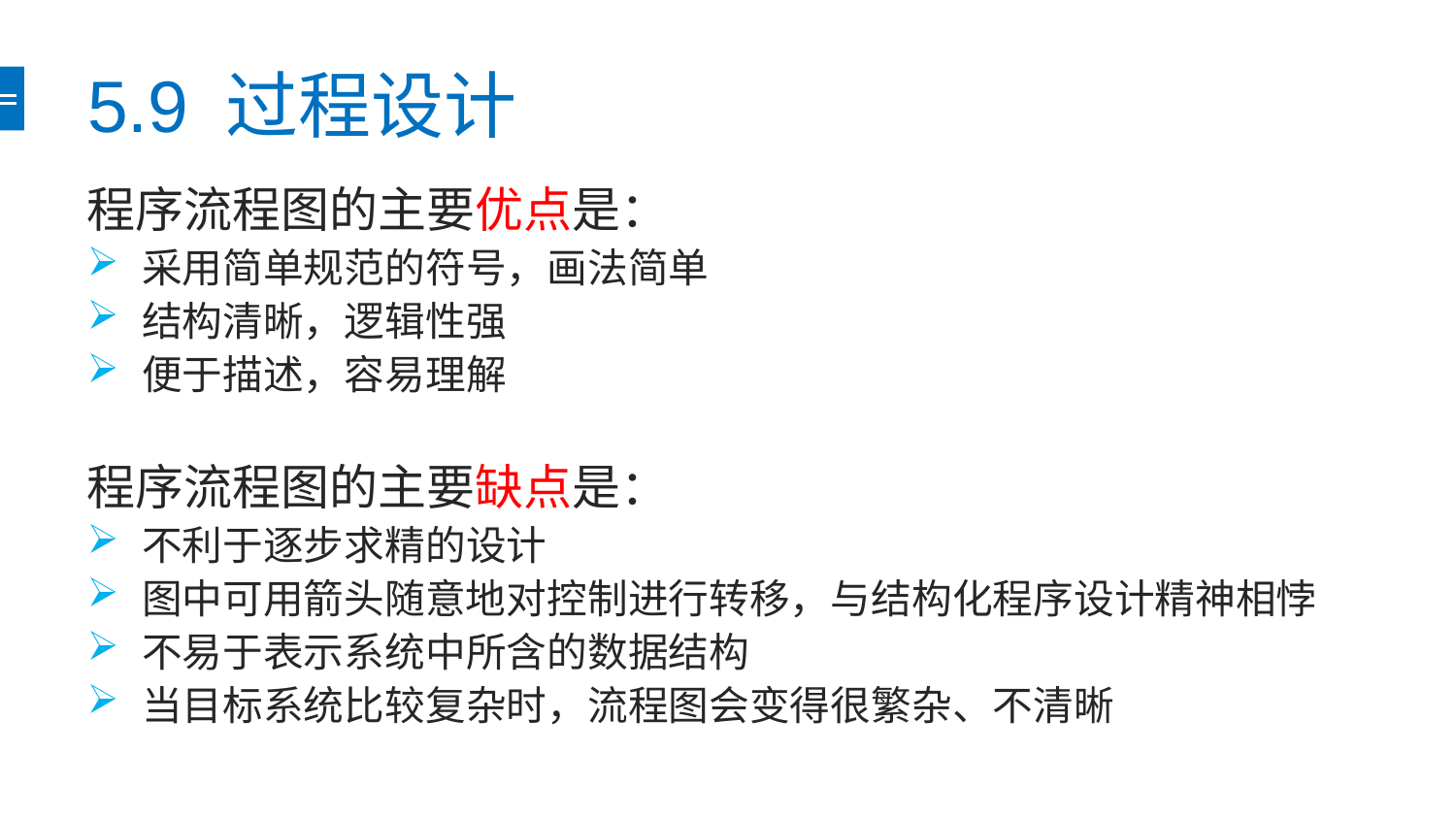

# 5.9 过程设计
程序流程图的主要优点是：
采用简单规范的符号，画法简单
结构清晰，逻辑性强
便于描述，容易理解

程序流程图的主要缺点是：
不利于逐步求精的设计
图中可用箭头随意地对控制进行转移，与结构化程序设计精神相悖
不易于表示系统中所含的数据结构
当目标系统比较复杂时，流程图会变得很繁杂、不清晰